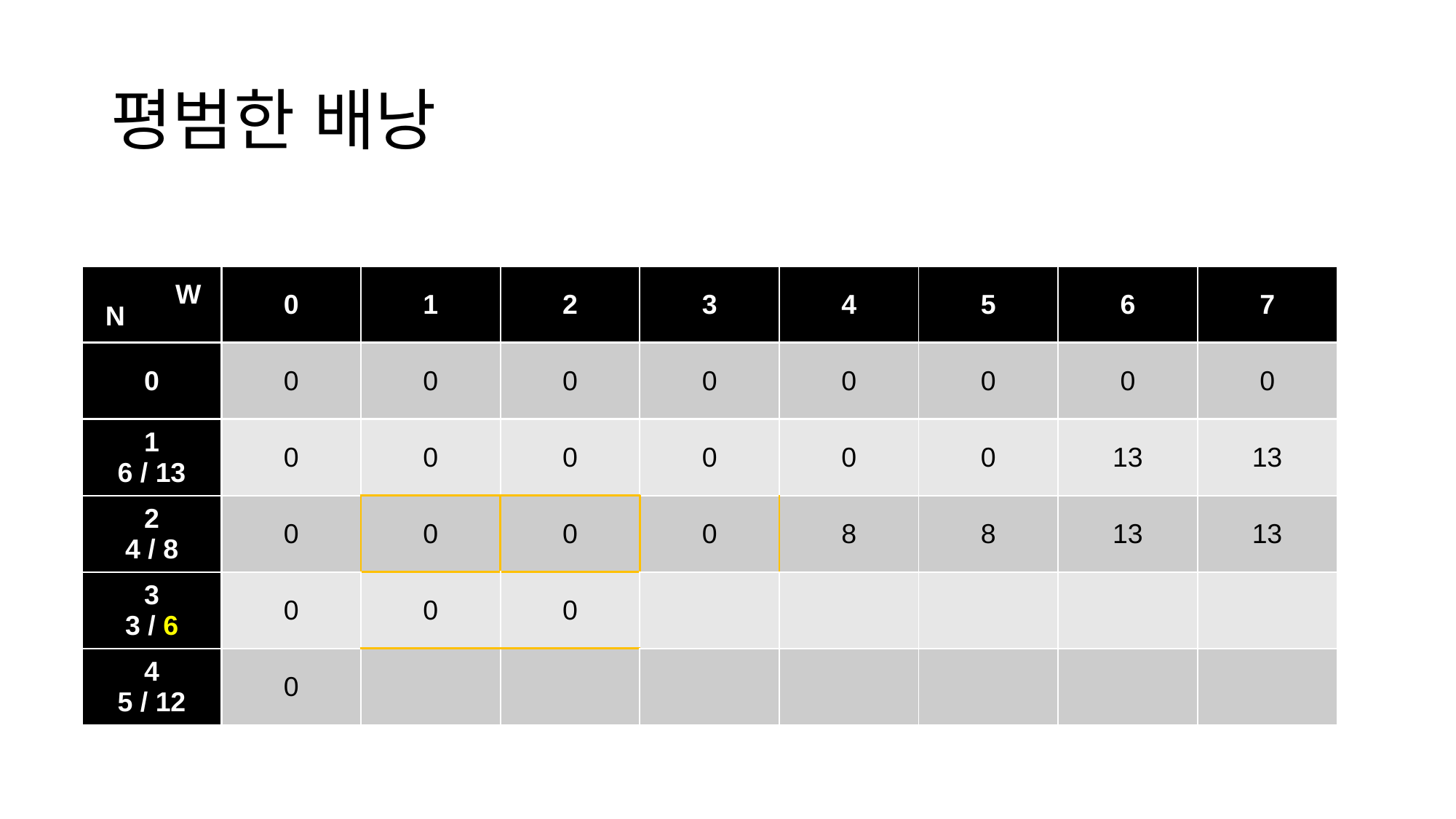

# 평범한 배낭
|  | 0 | 1 | 2 | 3 | 4 | 5 | 6 | 7 |
| --- | --- | --- | --- | --- | --- | --- | --- | --- |
| 0 | 0 | 0 | 0 | 0 | 0 | 0 | 0 | 0 |
| 1 6 / 13 | 0 | 0 | 0 | 0 | 0 | 0 | 13 | 13 |
| 2 4 / 8 | 0 | 0 | 0 | 0 | 8 | 8 | 13 | 13 |
| 3 3 / 6 | 0 | 0 | 0 |  |  |  |  |  |
| 4 5 / 12 | 0 |  |  |  |  |  |  |  |
W
N